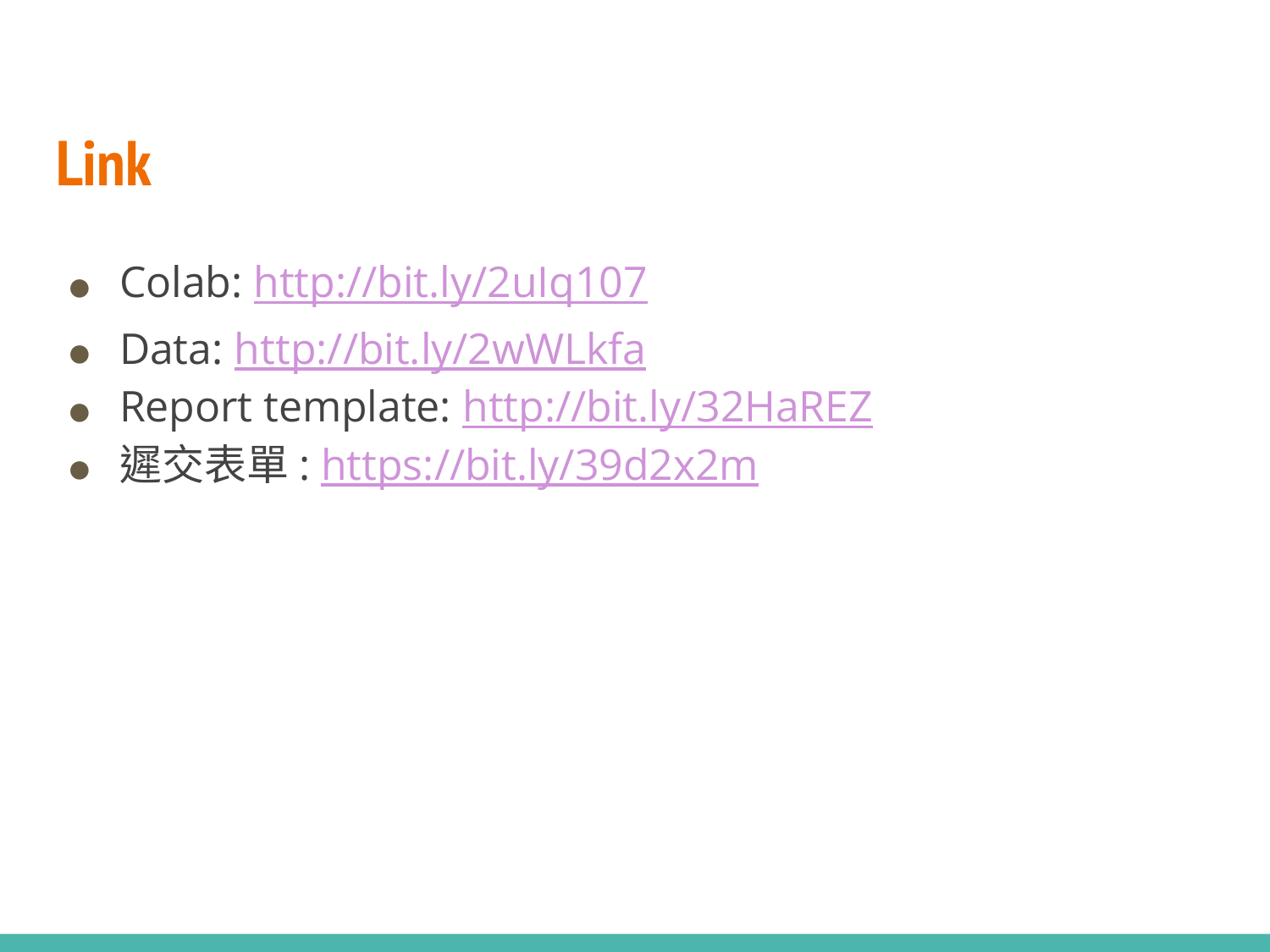

# Link
Colab: http://bit.ly/2uIq107
Data: http://bit.ly/2wWLkfa
Report template: http://bit.ly/32HaREZ
遲交表單: https://bit.ly/39d2x2m